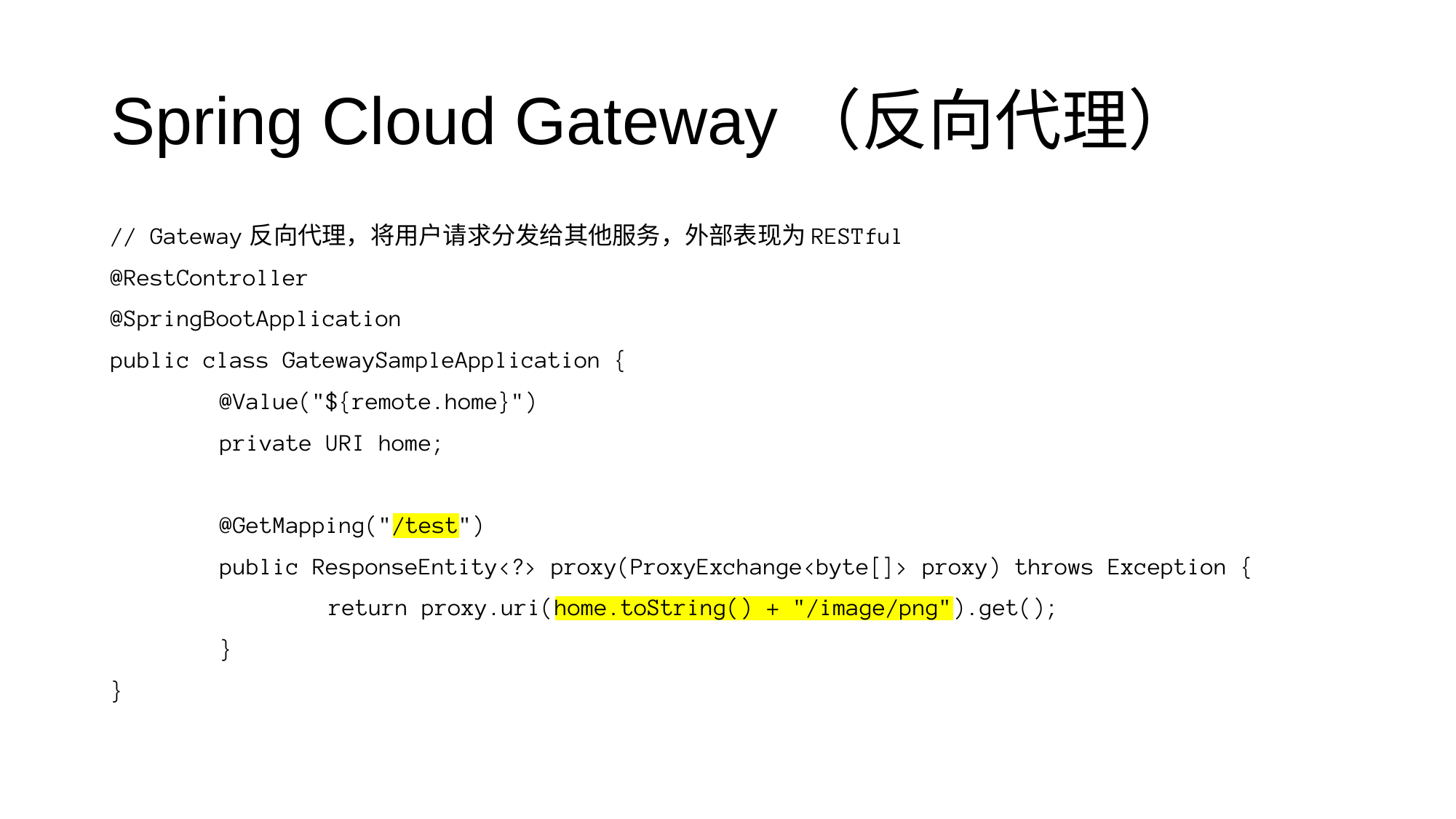

# Spring Cloud Gateway（反向代理）
// Gateway反向代理，将用户请求分发给其他服务，外部表现为RESTful
@RestController
@SpringBootApplication
public class GatewaySampleApplication {
	@Value("${remote.home}")
	private URI home;

	@GetMapping("/test")
	public ResponseEntity<?> proxy(ProxyExchange<byte[]> proxy) throws Exception {
		return proxy.uri(home.toString() + "/image/png").get();
	}
}